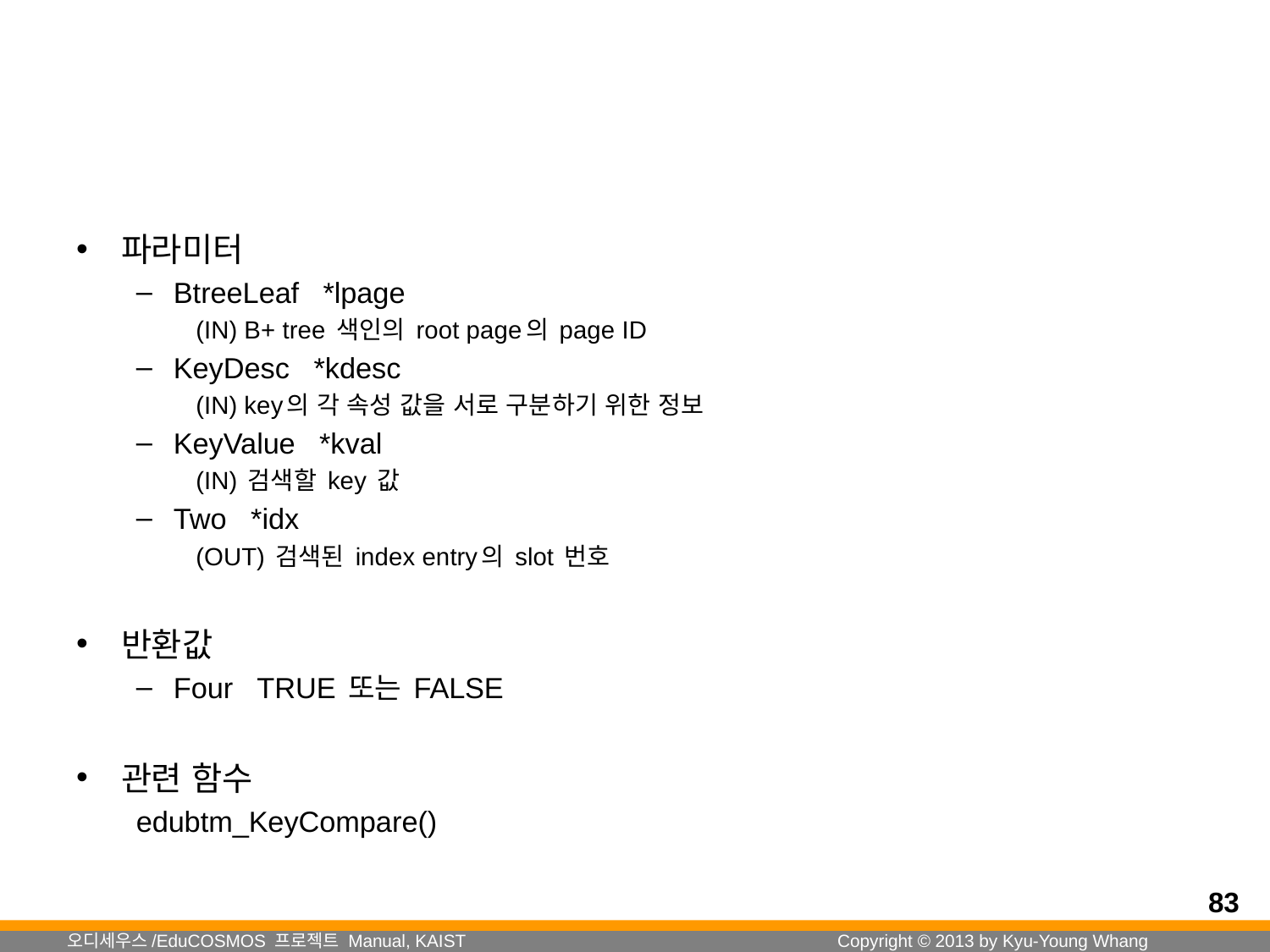

#
파라미터
BtreeLeaf   *lpage
(IN) B+ tree 색인의 root page의 page ID
KeyDesc   *kdesc
(IN) key의 각 속성 값을 서로 구분하기 위한 정보
KeyValue   *kval
(IN) 검색할 key 값
Two   *idx
(OUT) 검색된 index entry의 slot 번호

반환값
Four   TRUE 또는 FALSE

관련 함수
edubtm_KeyCompare()